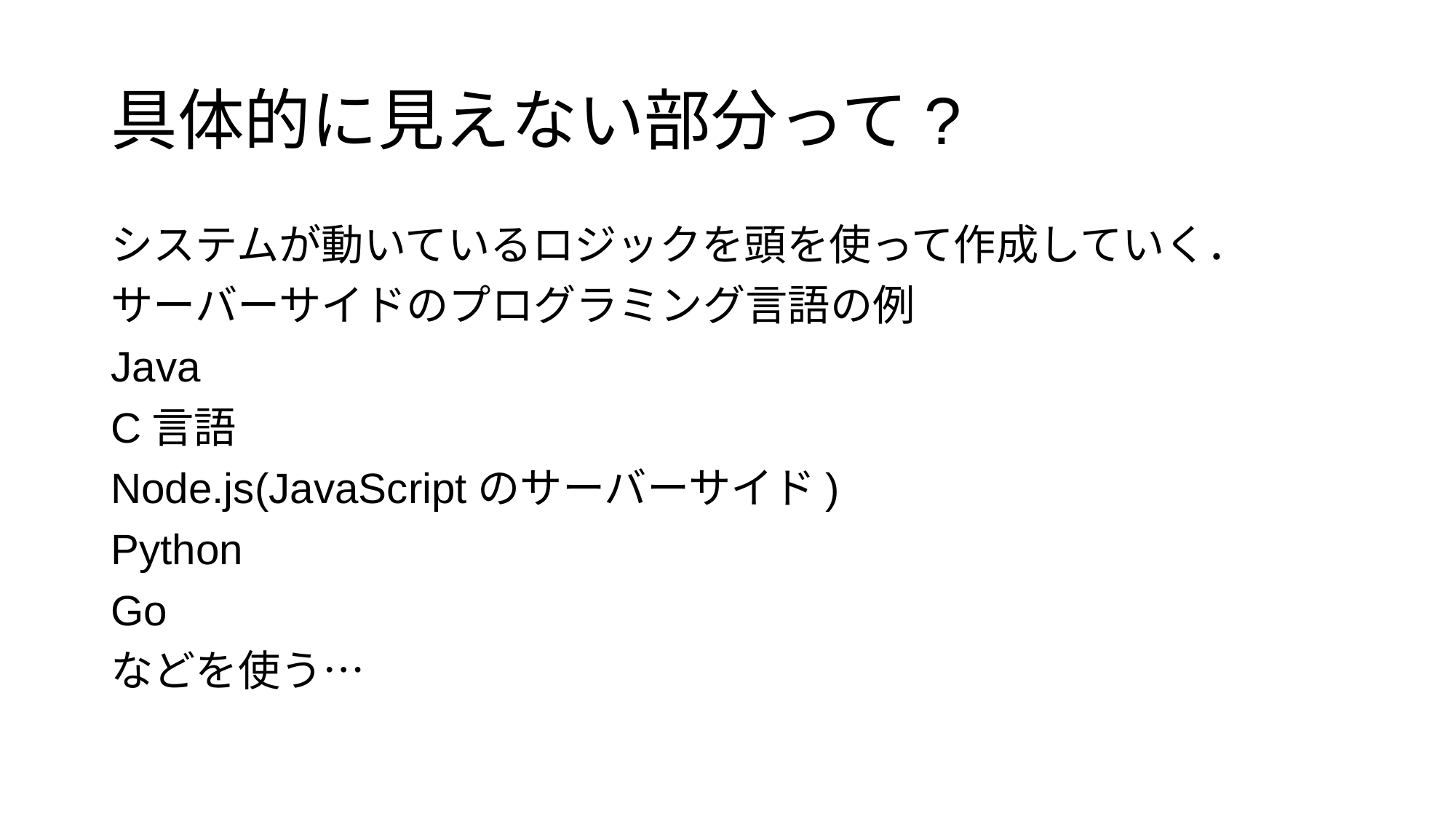

# 具体的に見えない部分って?
システムが動いているロジックを頭を使って作成していく．
サーバーサイドのプログラミング言語の例
Java
C言語
Node.js(JavaScriptのサーバーサイド)
Python
Go
などを使う…